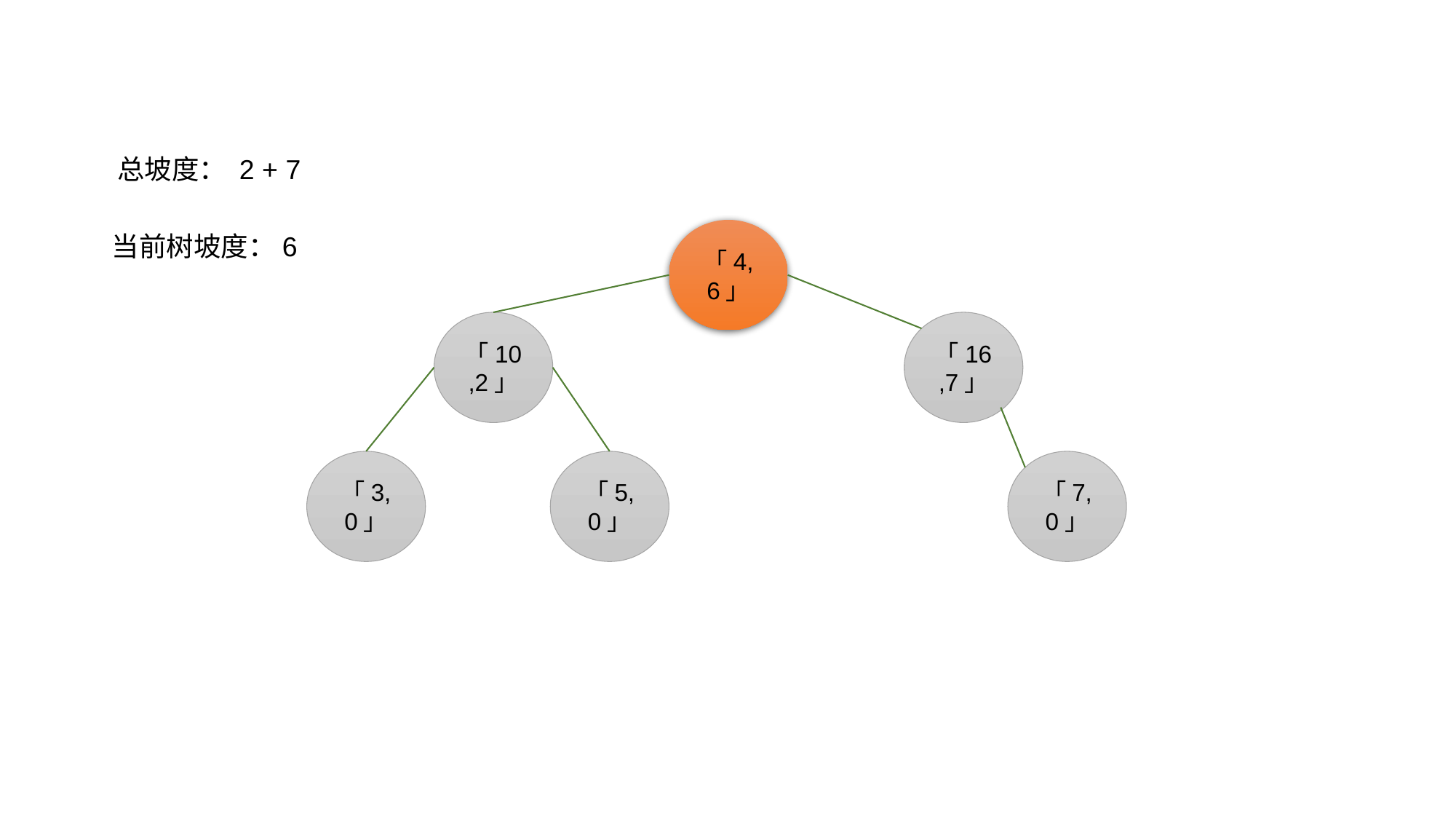

总坡度： 2 + 7
「4,6」
当前树坡度：6
「10,2」
「16,7」
「7,0」
「3,0」
「5,0」